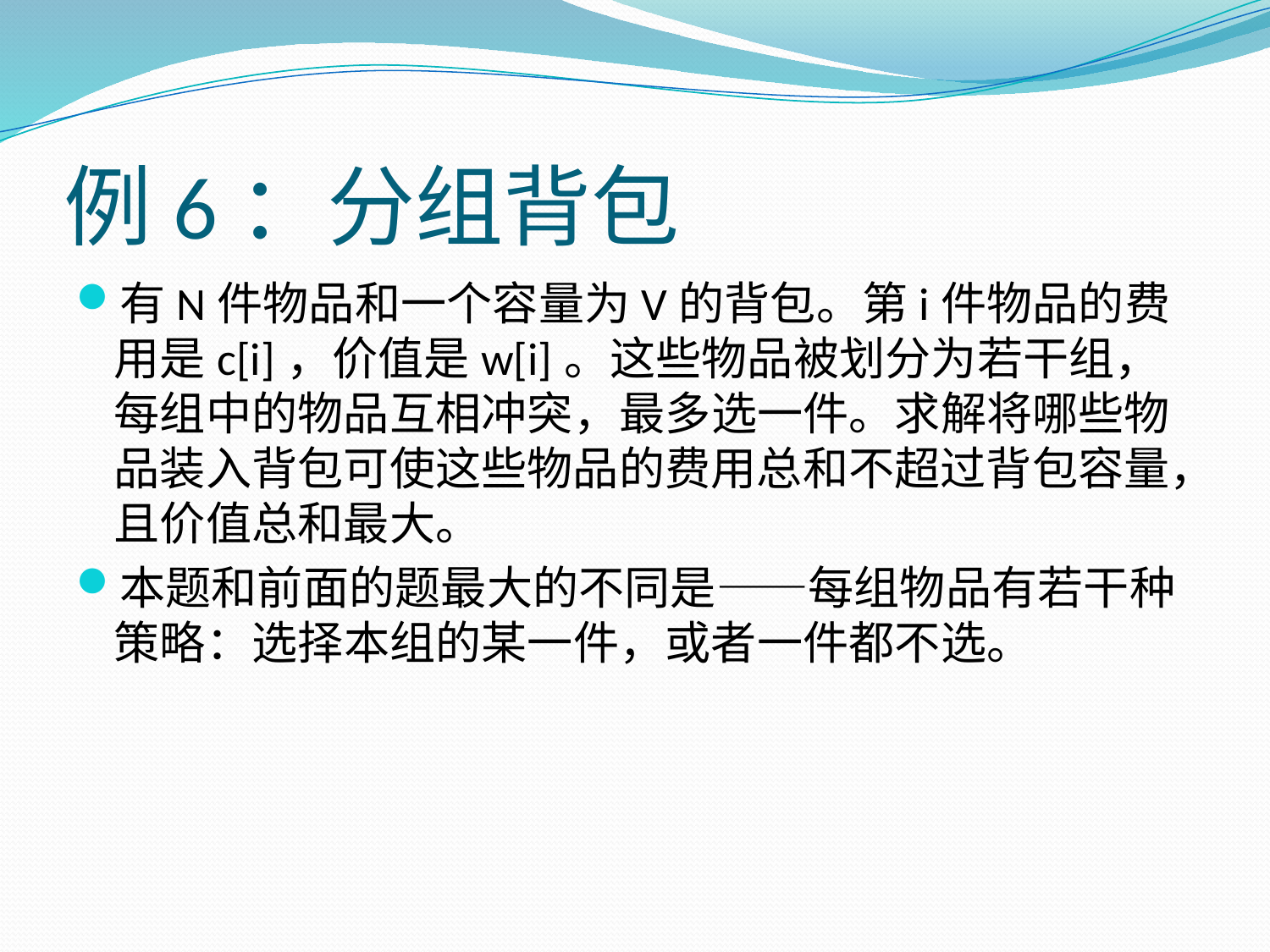

# 例6：分组背包
有N件物品和一个容量为V的背包。第i件物品的费用是c[i]，价值是w[i]。这些物品被划分为若干组，每组中的物品互相冲突，最多选一件。求解将哪些物品装入背包可使这些物品的费用总和不超过背包容量，且价值总和最大。
本题和前面的题最大的不同是——每组物品有若干种策略：选择本组的某一件，或者一件都不选。